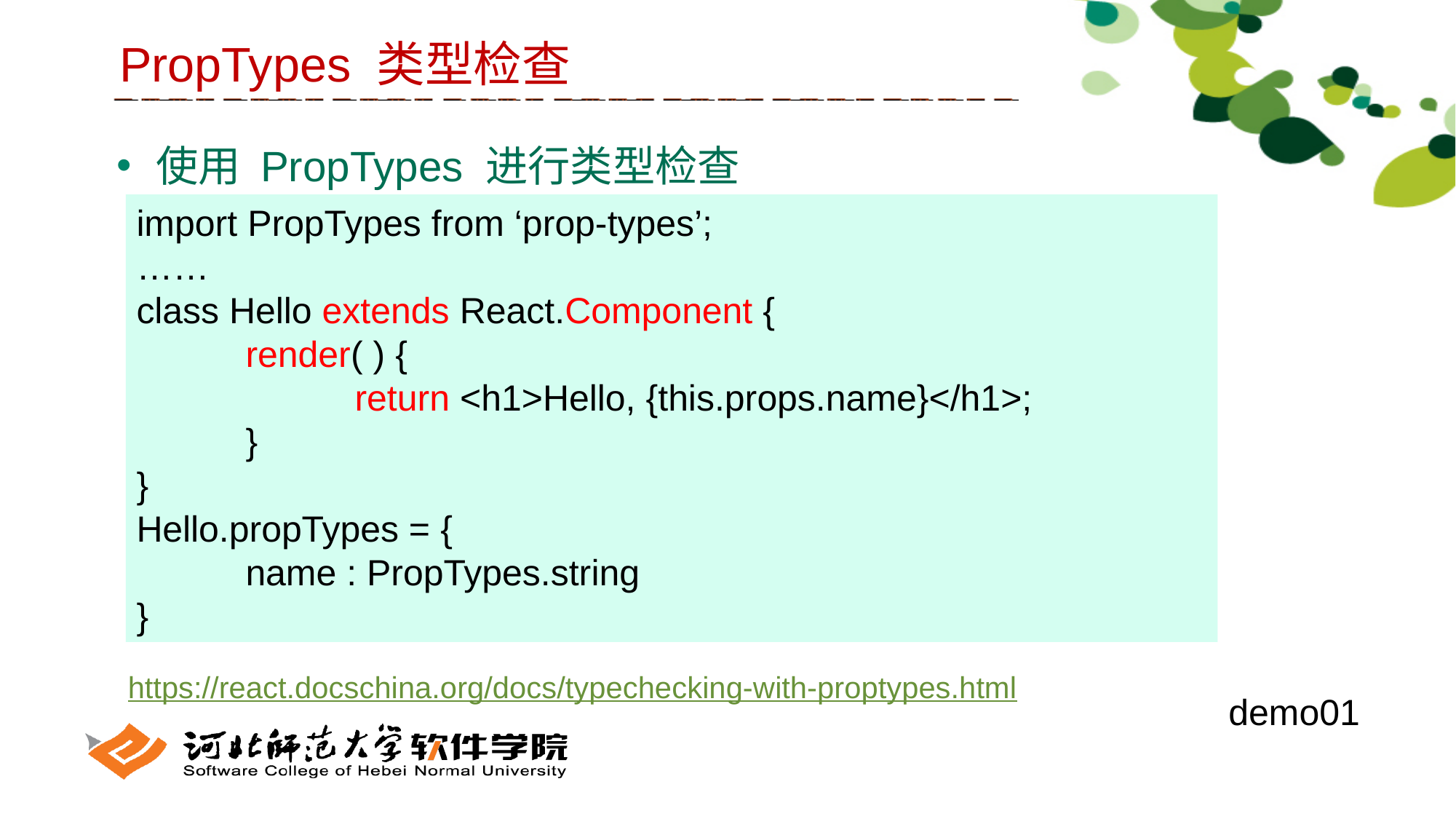

PropTypes 类型检查
 使用 PropTypes 进行类型检查
import PropTypes from ‘prop-types’;
……
class Hello extends React.Component {
	render( ) {
		return <h1>Hello, {this.props.name}</h1>;
	}
}
Hello.propTypes = {
	name : PropTypes.string
}
https://react.docschina.org/docs/typechecking-with-proptypes.html
demo01